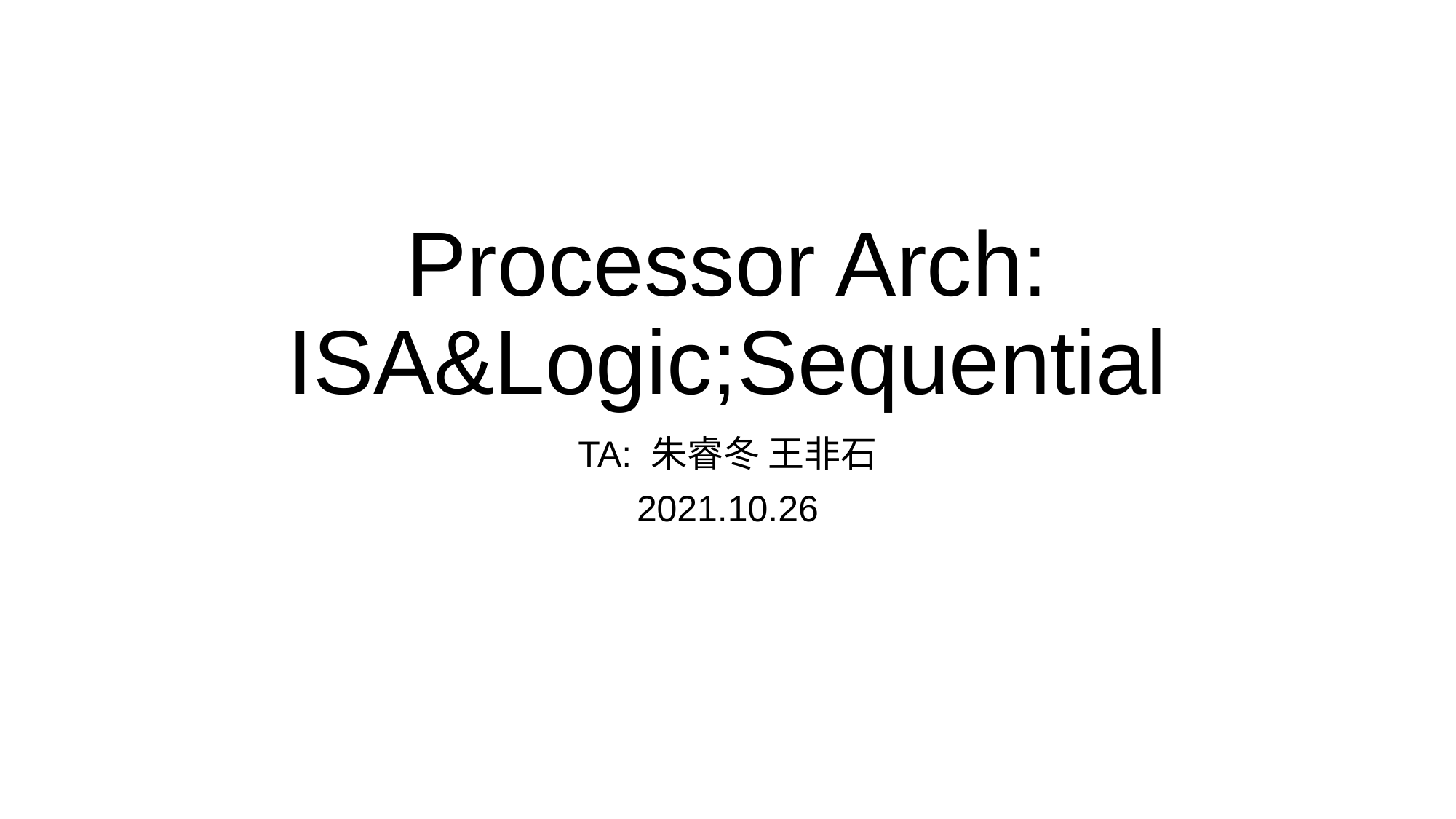

# Processor Arch: ISA&Logic;Sequential
TA: 朱睿冬 王非石
2021.10.26